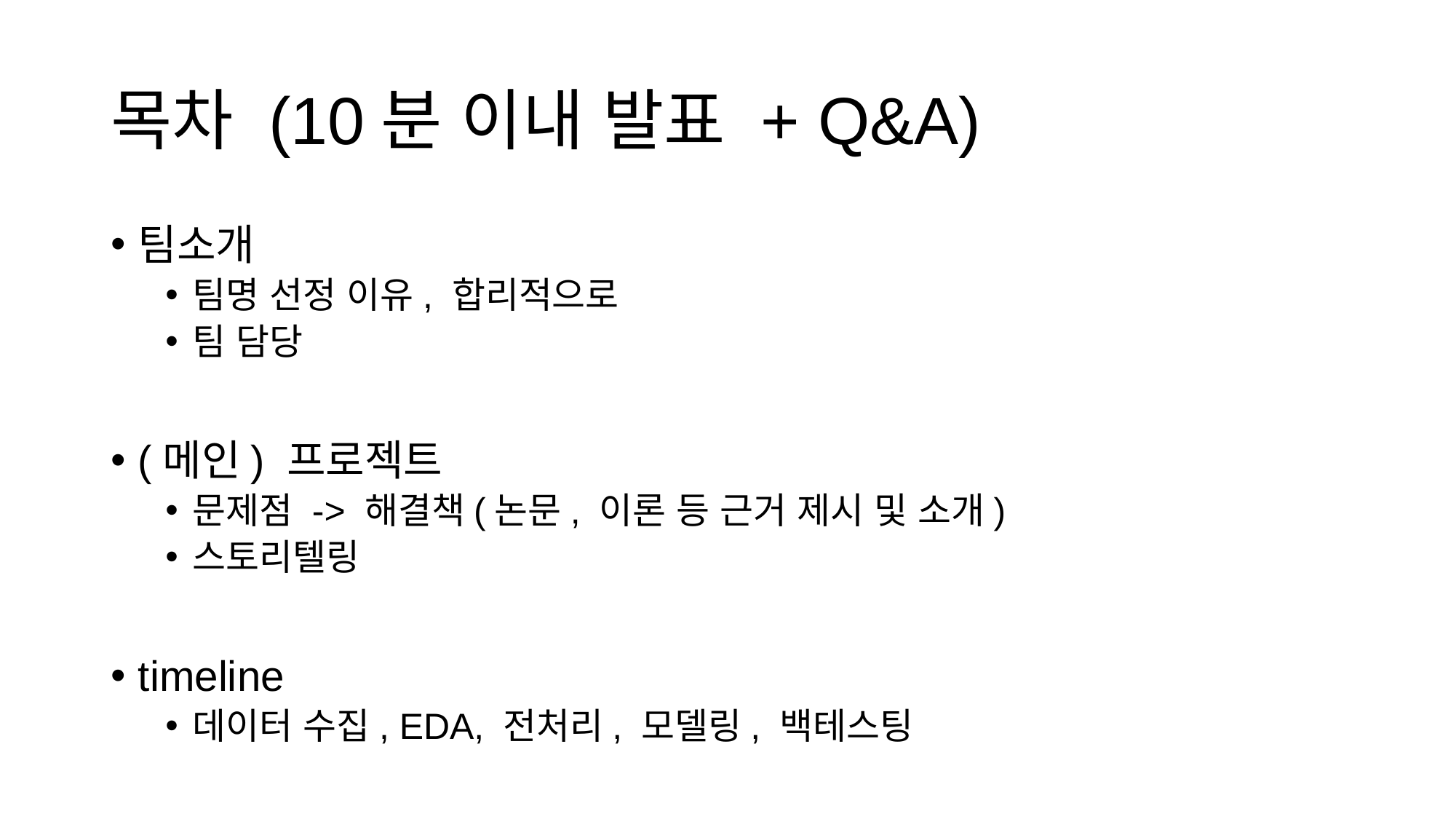

# 목차 (10분 이내 발표 + Q&A)
팀소개
팀명 선정 이유, 합리적으로
팀 담당

(메인) 프로젝트
문제점 -> 해결책(논문, 이론 등 근거 제시 및 소개)
스토리텔링

timeline
데이터 수집, EDA, 전처리, 모델링, 백테스팅